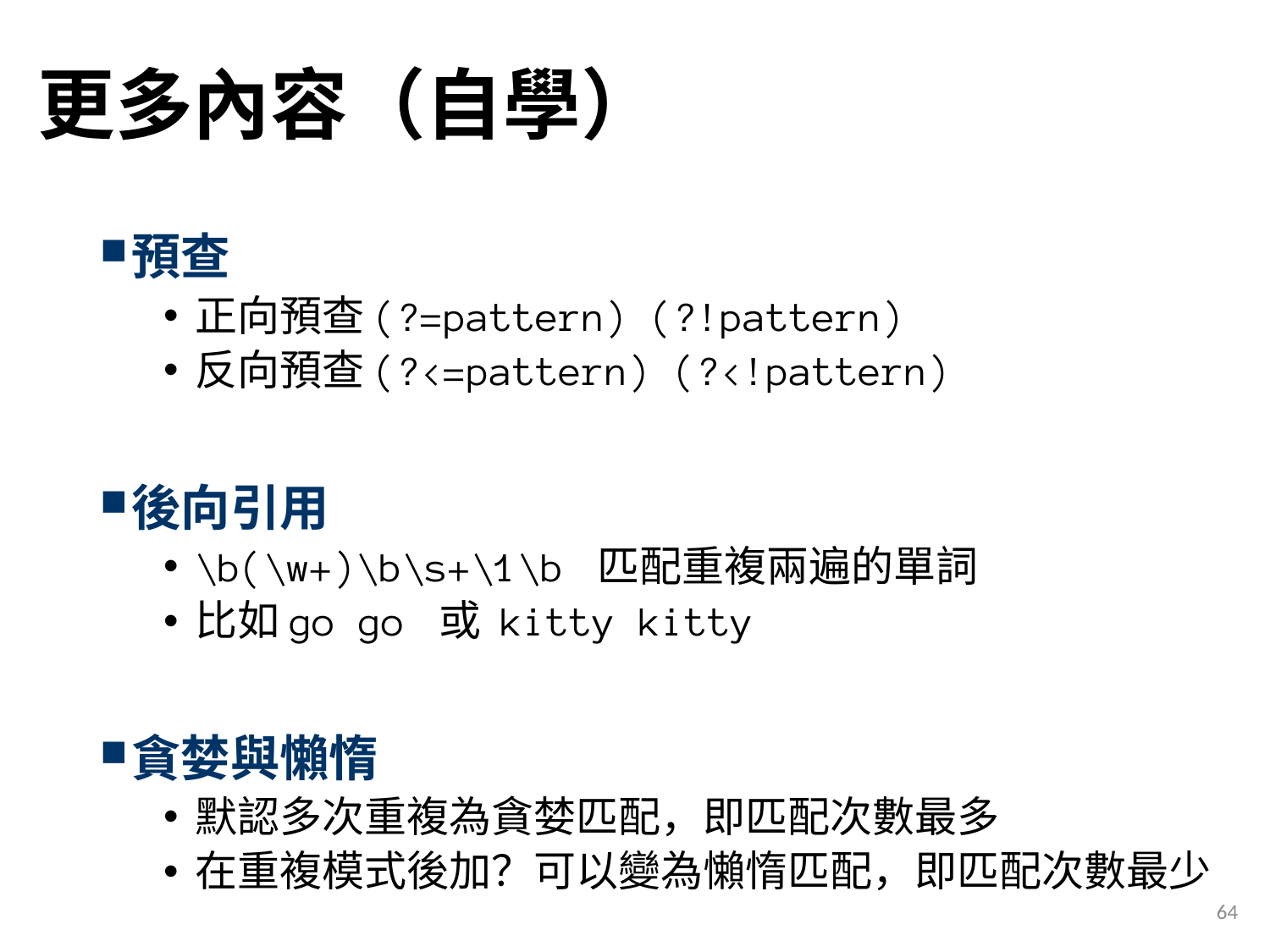

# 更多內容（自學）
預查
正向預查(?=pattern) (?!pattern)
反向預查(?<=pattern) (?<!pattern)

後向引用
\b(\w+)\b\s+\1\b 匹配重複兩遍的單詞
比如go go 或 kitty kitty

貪婪與懶惰
默認多次重複為貪婪匹配，即匹配次數最多
在重複模式後加？可以變為懶惰匹配，即匹配次數最少
64